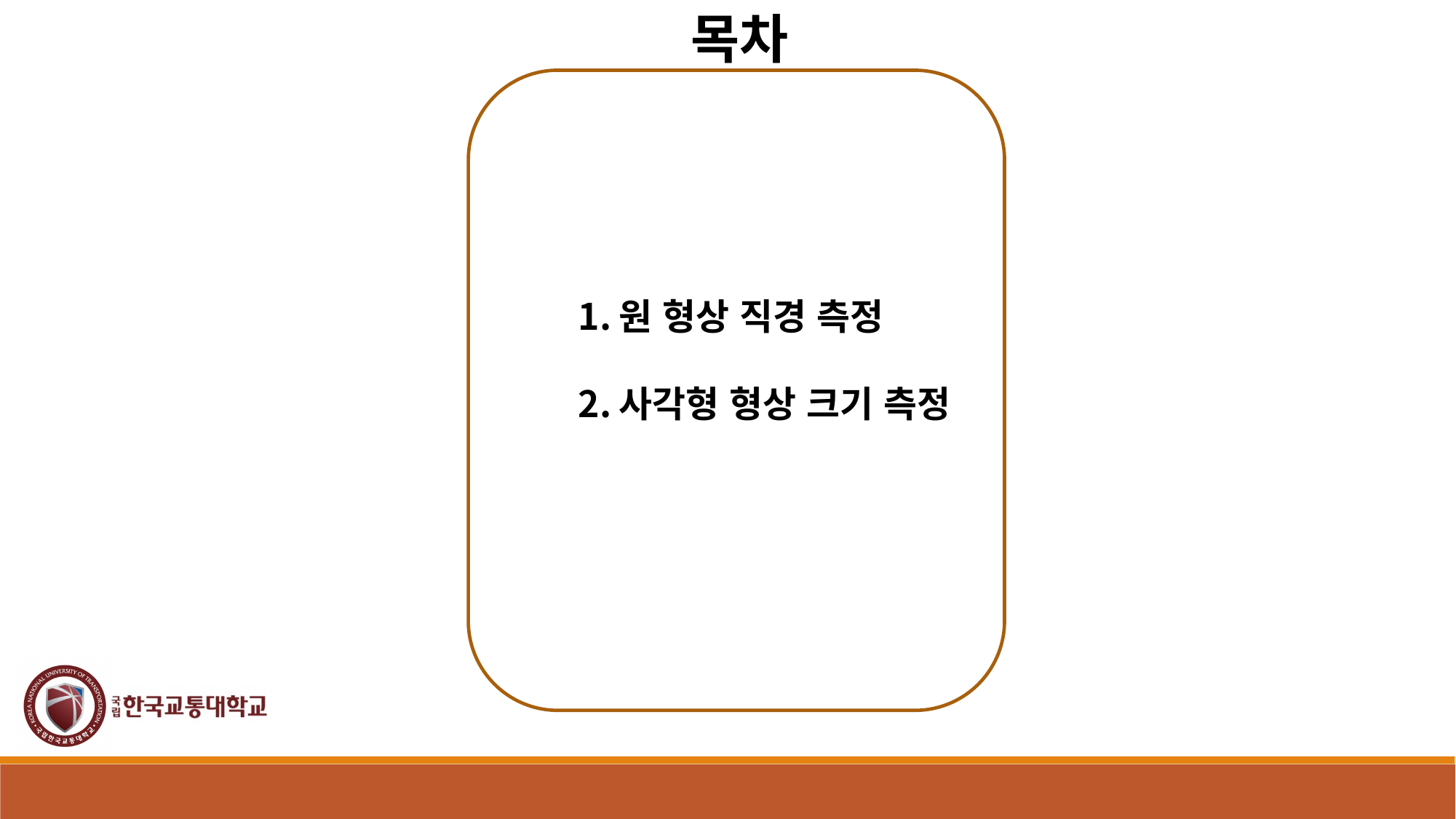

목차

원 형상 직경 측정

사각형 형상 크기 측정